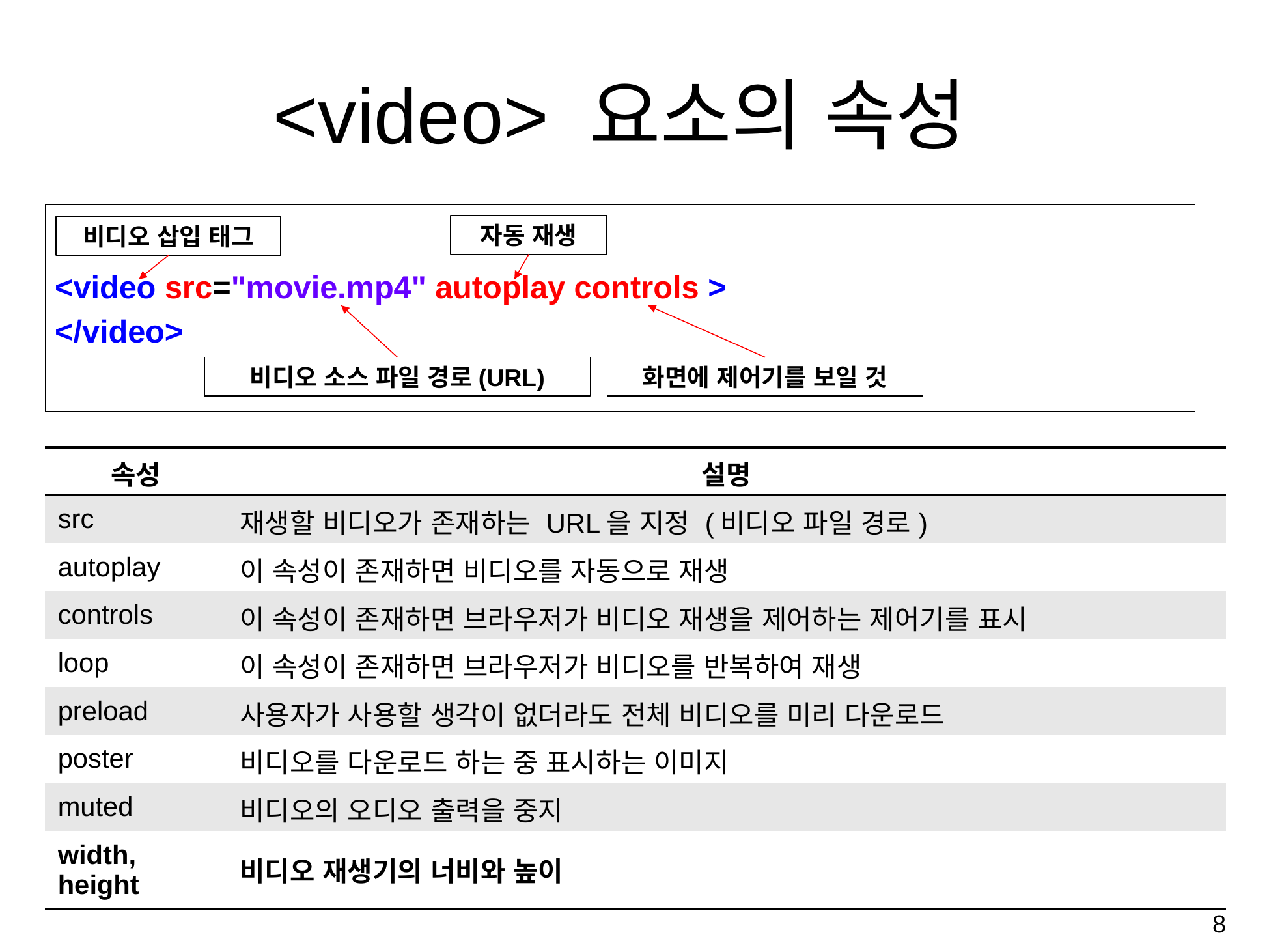

# <video> 요소의 속성
<video src="movie.mp4" autoplay controls >
</video>
자동 재생
비디오 삽입 태그
비디오 소스 파일 경로(URL)
화면에 제어기를 보일 것
| 속성 | 설명 |
| --- | --- |
| src | 재생할 비디오가 존재하는 URL을 지정 (비디오 파일 경로) |
| autoplay | 이 속성이 존재하면 비디오를 자동으로 재생 |
| controls | 이 속성이 존재하면 브라우저가 비디오 재생을 제어하는 제어기를 표시 |
| loop | 이 속성이 존재하면 브라우저가 비디오를 반복하여 재생 |
| preload | 사용자가 사용할 생각이 없더라도 전체 비디오를 미리 다운로드 |
| poster | 비디오를 다운로드 하는 중 표시하는 이미지 |
| muted | 비디오의 오디오 출력을 중지 |
| width, height | 비디오 재생기의 너비와 높이 |
8